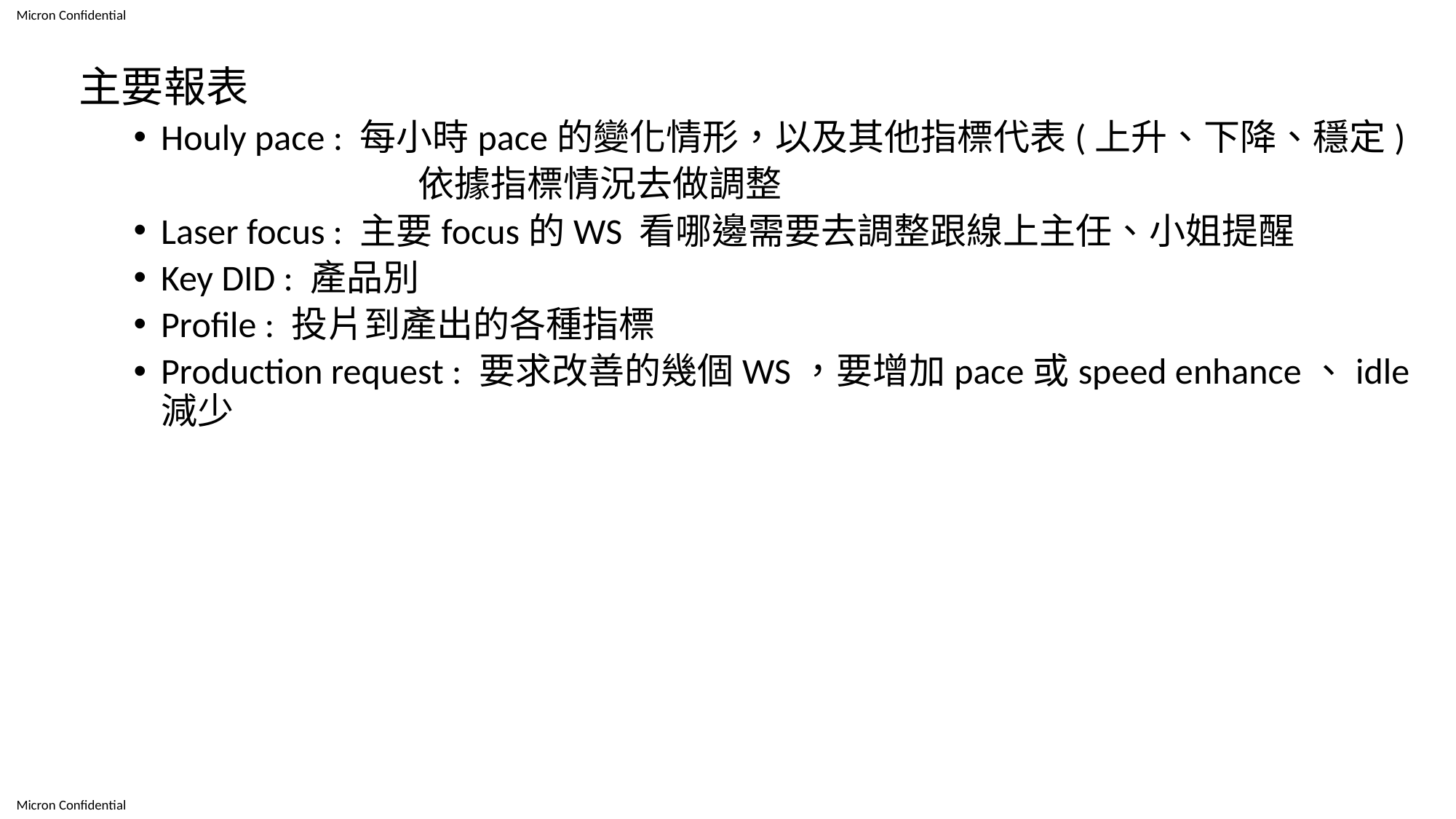

主要報表
Houly pace : 每小時pace的變化情形，以及其他指標代表(上升、下降、穩定)
		       依據指標情況去做調整
Laser focus : 主要focus的WS 看哪邊需要去調整跟線上主任、小姐提醒
Key DID : 產品別
Profile : 投片到產出的各種指標
Production request : 要求改善的幾個WS，要增加pace或speed enhance、idle減少